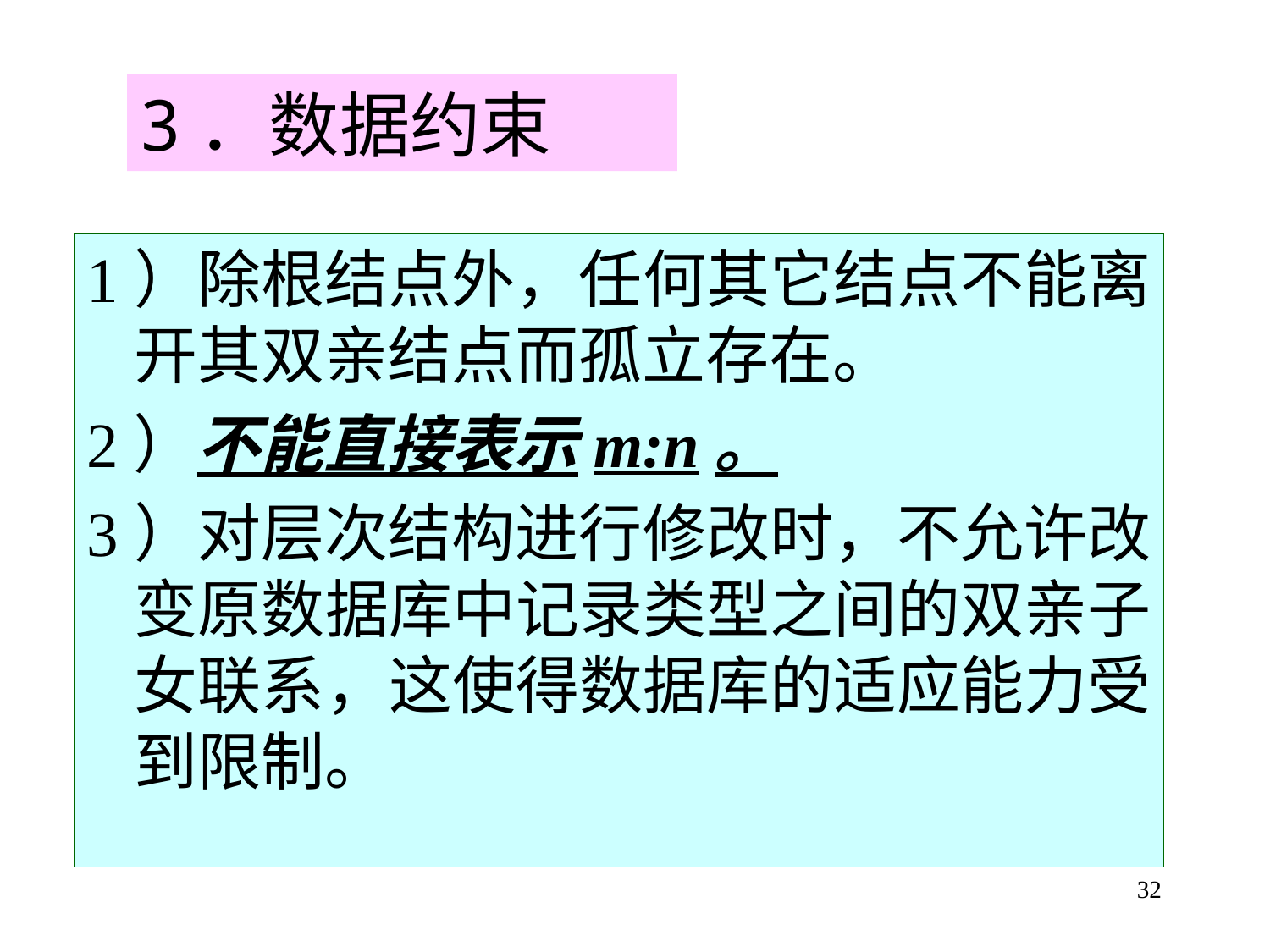

3．数据约束
1）除根结点外，任何其它结点不能离开其双亲结点而孤立存在。
2）不能直接表示m:n。
3）对层次结构进行修改时，不允许改变原数据库中记录类型之间的双亲子女联系，这使得数据库的适应能力受到限制。
32